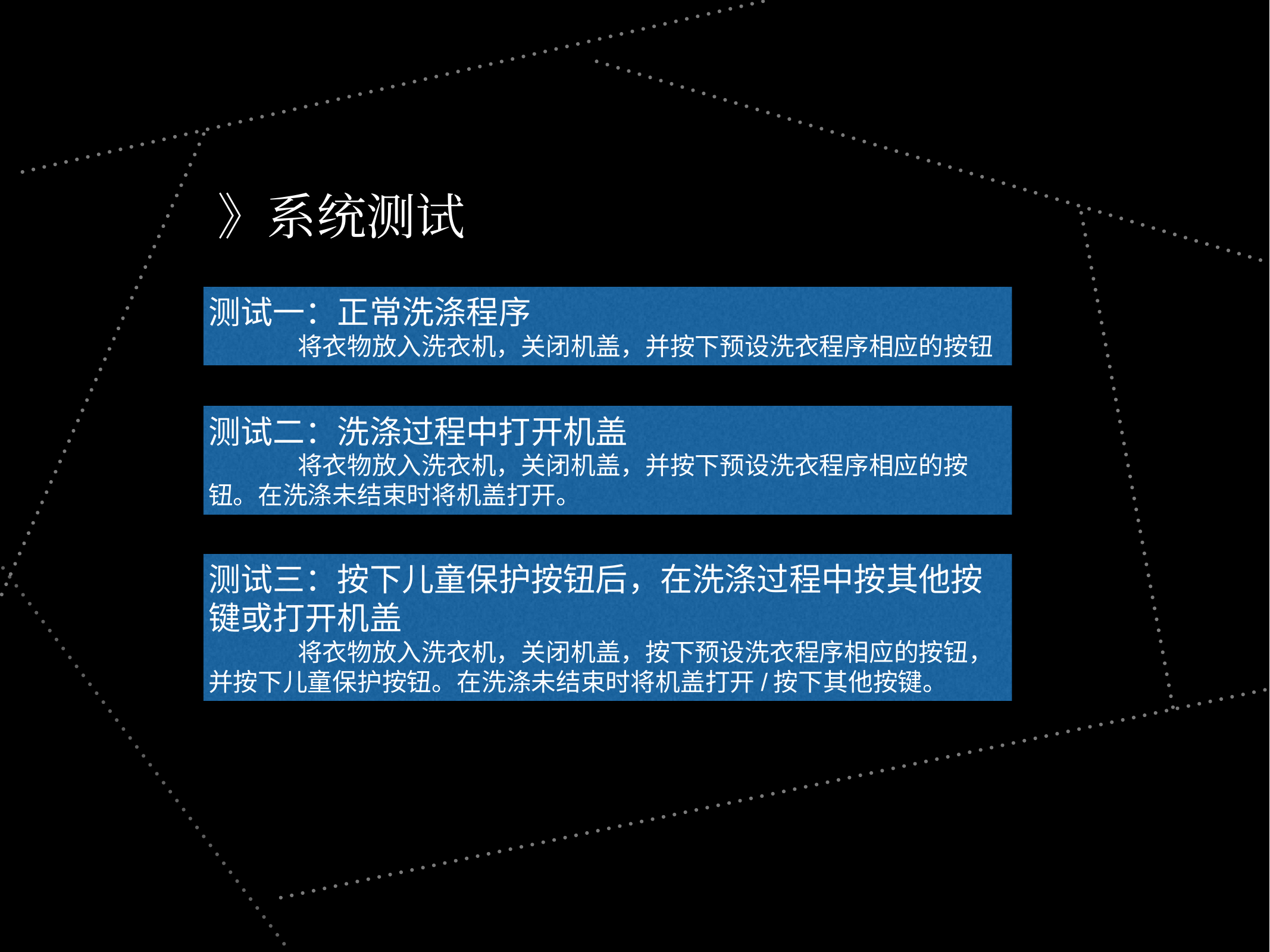

》系统测试

测试一：正常洗涤程序
	将衣物放入洗衣机，关闭机盖，并按下预设洗衣程序相应的按钮
测试二：洗涤过程中打开机盖
	将衣物放入洗衣机，关闭机盖，并按下预设洗衣程序相应的按钮。在洗涤未结束时将机盖打开。
测试三：按下儿童保护按钮后，在洗涤过程中按其他按键或打开机盖
	将衣物放入洗衣机，关闭机盖，按下预设洗衣程序相应的按钮，并按下儿童保护按钮。在洗涤未结束时将机盖打开/按下其他按键。